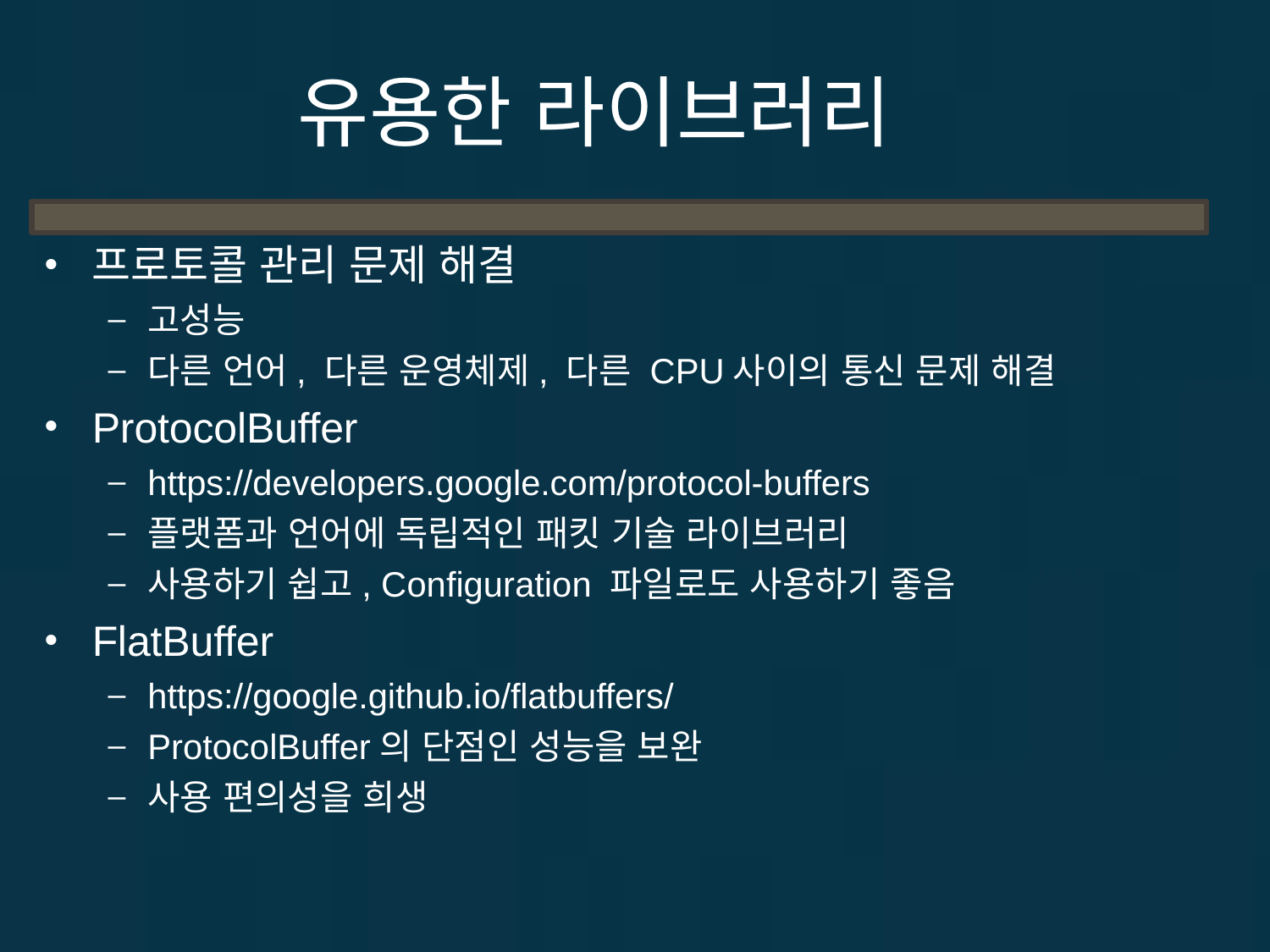

# 유용한 라이브러리

프로토콜 관리 문제 해결
고성능
다른 언어, 다른 운영체제, 다른 CPU사이의 통신 문제 해결
ProtocolBuffer
https://developers.google.com/protocol-buffers
플랫폼과 언어에 독립적인 패킷 기술 라이브러리
사용하기 쉽고, Configuration 파일로도 사용하기 좋음
FlatBuffer
https://google.github.io/flatbuffers/
ProtocolBuffer의 단점인 성능을 보완
사용 편의성을 희생